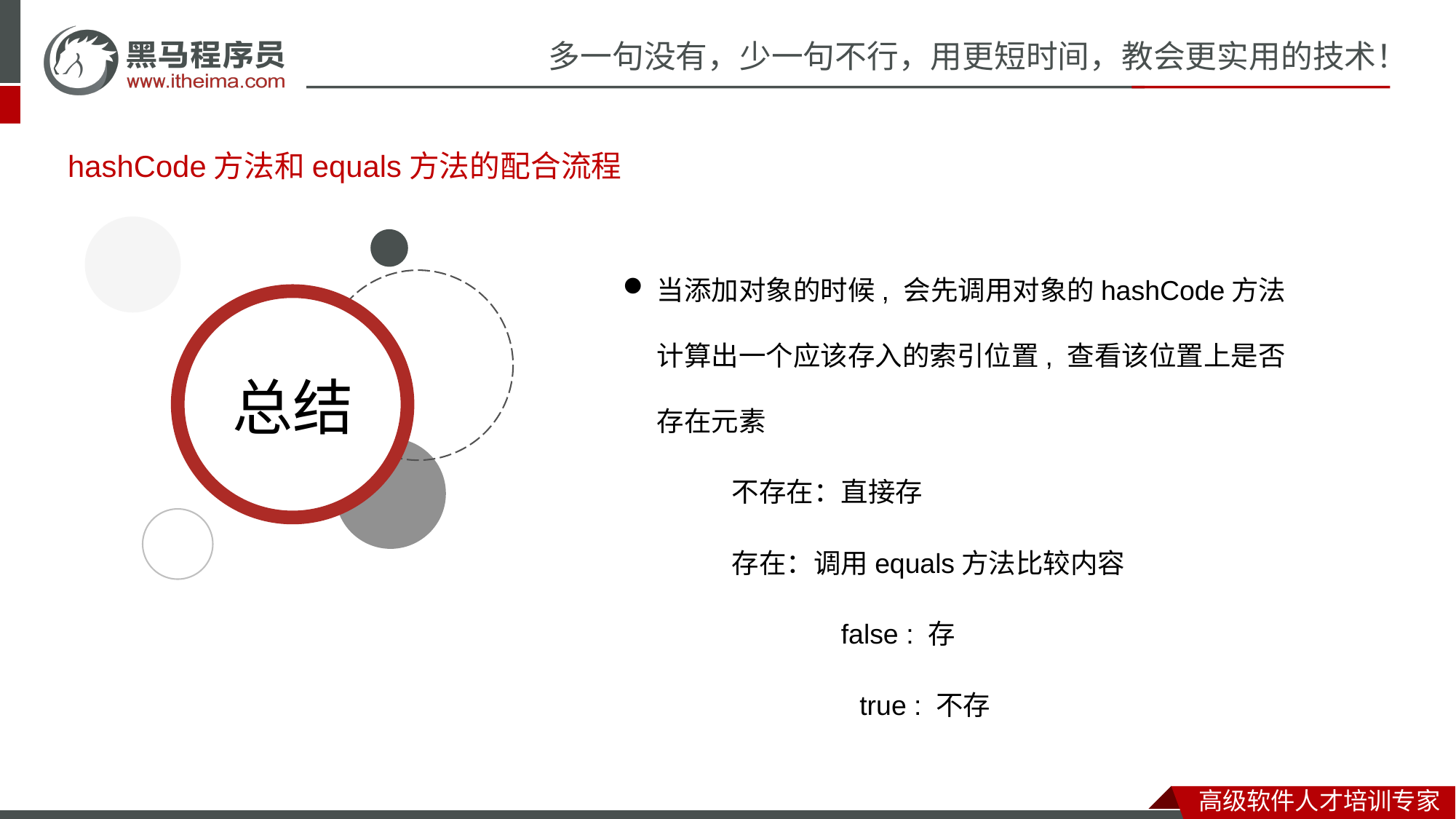

hashCode方法和equals方法的配合流程
当添加对象的时候, 会先调用对象的hashCode方法计算出一个应该存入的索引位置, 查看该位置上是否存在元素
	不存在：直接存
	存在：调用equals方法比较内容
		false : 存
                               true : 不存